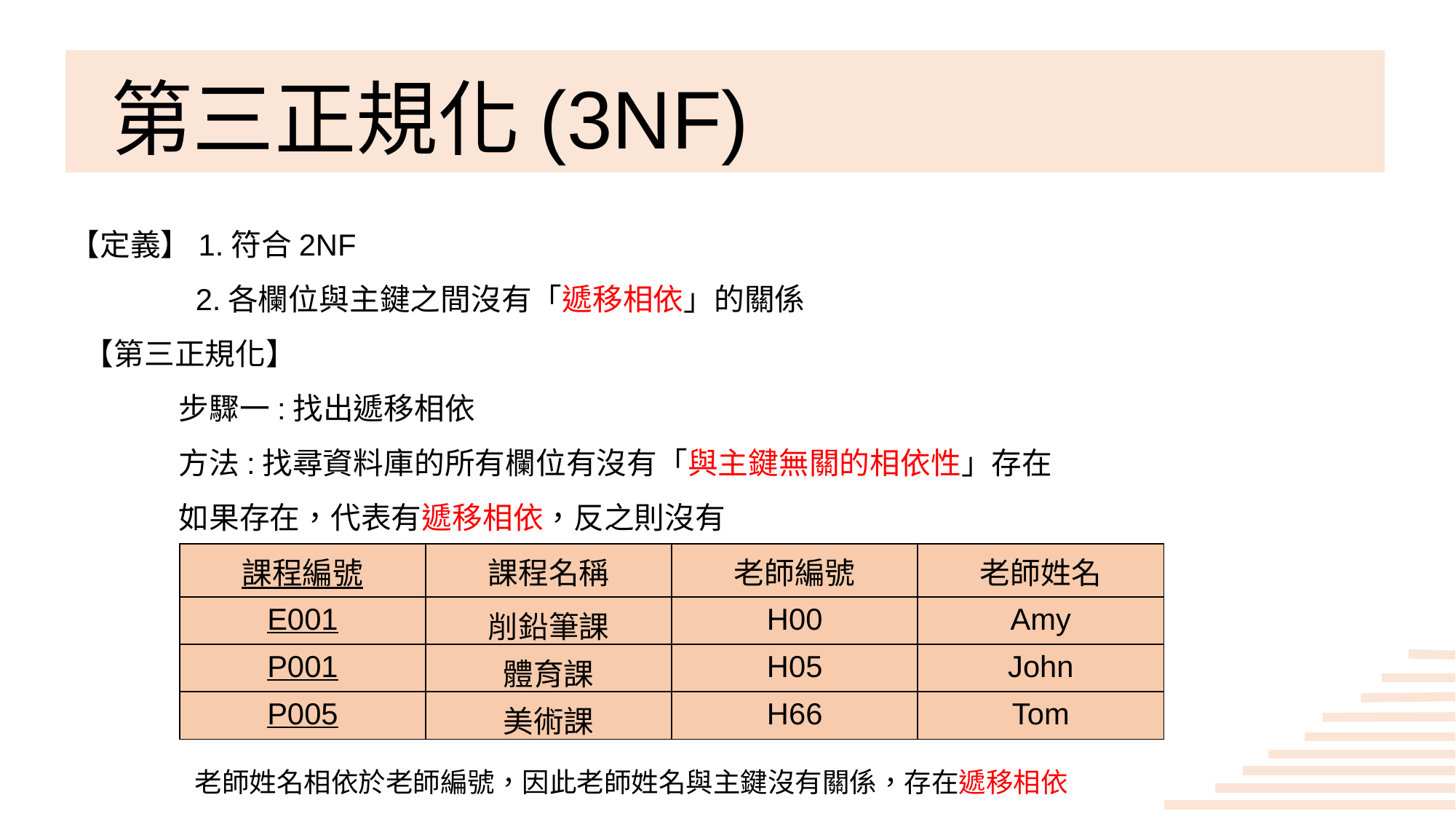

# 第三正規化(3NF)
【定義】1.符合2NF
	  2.各欄位與主鍵之間沒有「遞移相依」的關係
 【第三正規化】
	步驟一:找出遞移相依
	方法:找尋資料庫的所有欄位有沒有「與主鍵無關的相依性」存在
	如果存在，代表有遞移相依，反之則沒有
| 課程編號 | 課程名稱 | 老師編號 | 老師姓名 |
| --- | --- | --- | --- |
| E001 | 削鉛筆課 | H00 | Amy |
| P001 | 體育課 | H05 | John |
| P005 | 美術課 | H66 | Tom |
老師姓名相依於老師編號，因此老師姓名與主鍵沒有關係，存在遞移相依